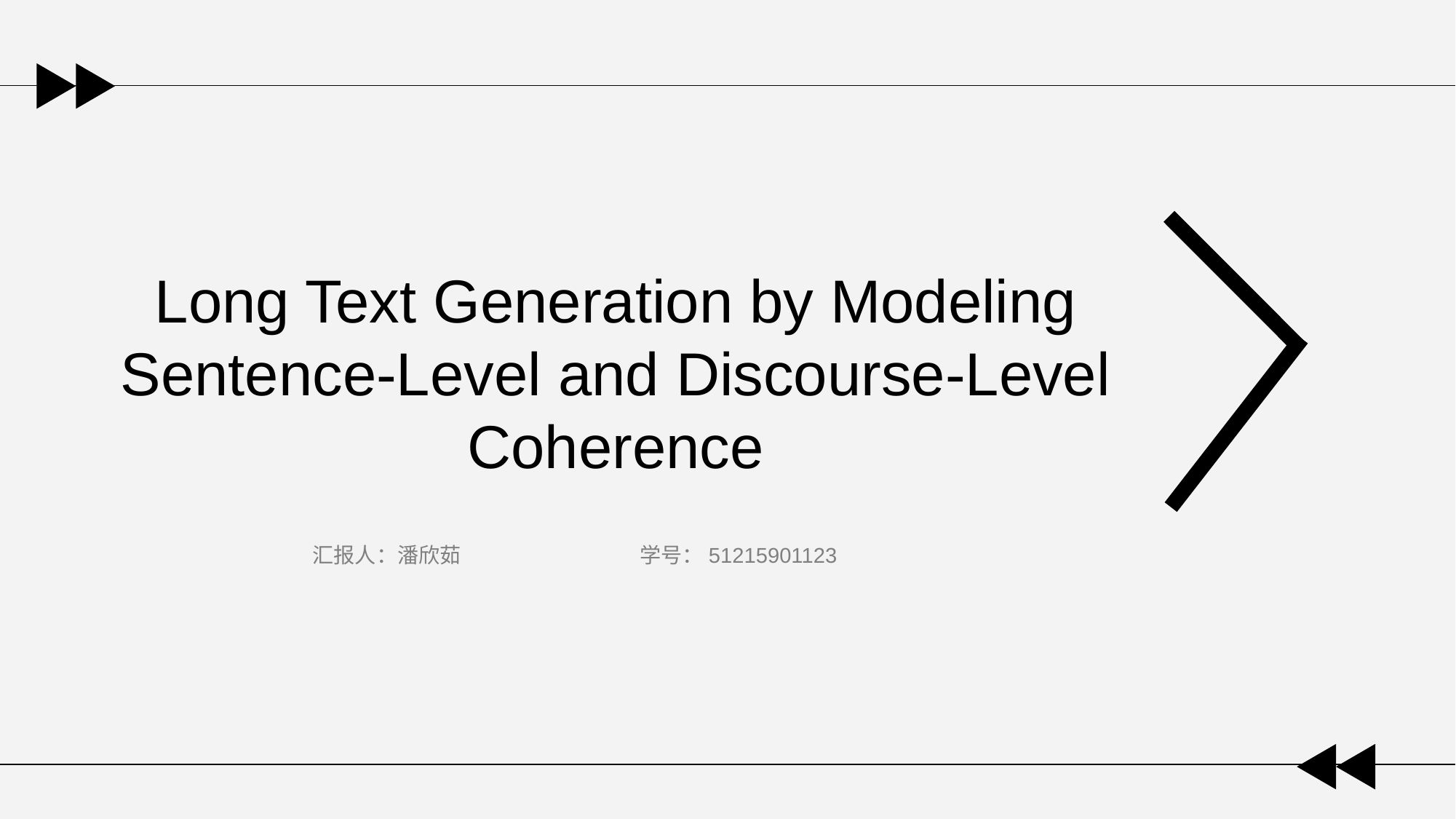

Long Text Generation by Modeling Sentence-Level and Discourse-Level Coherence
汇报人：潘欣茹		学号：51215901123